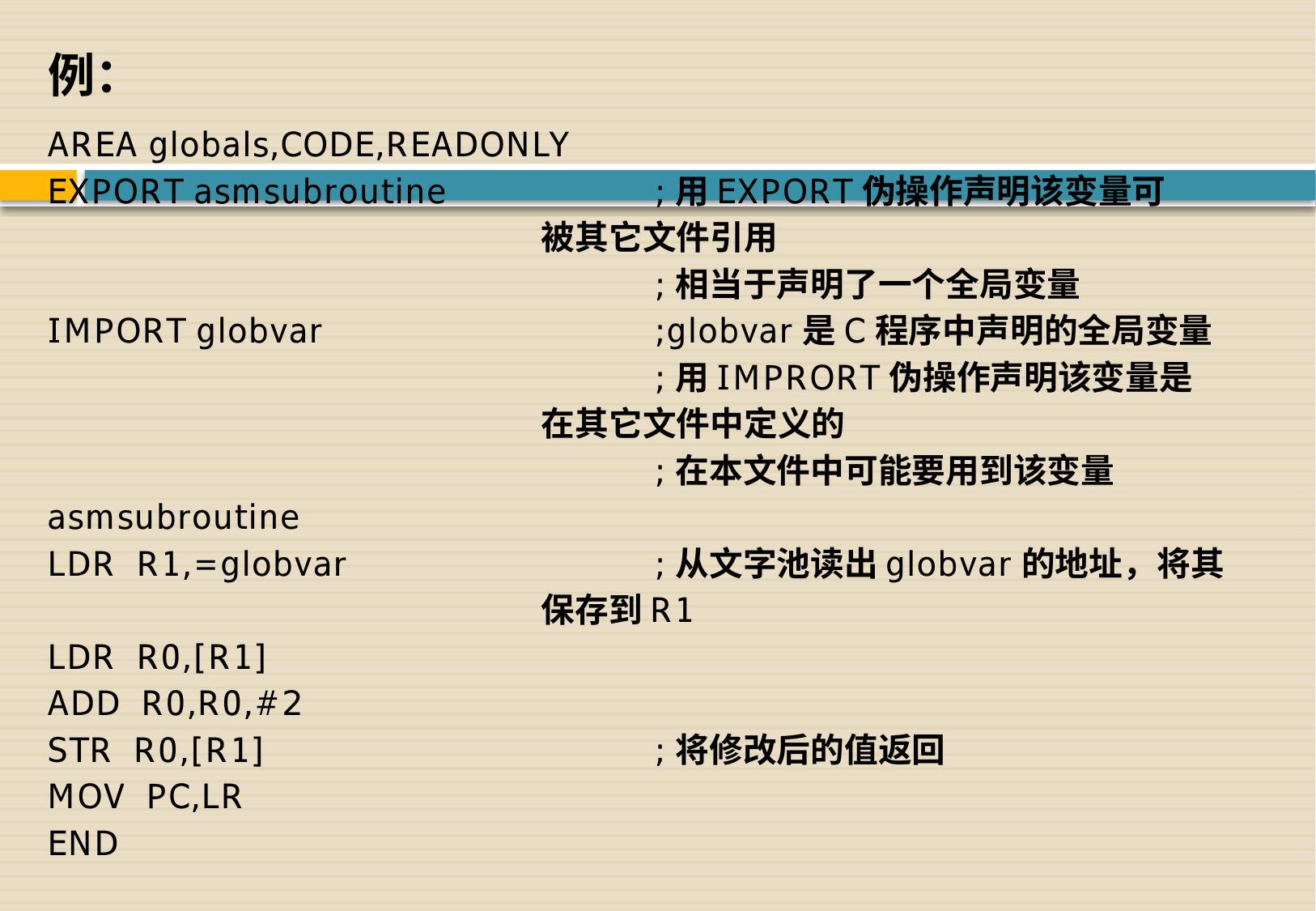

例：
AREA globals,CODE,READONLY
EXPORT asmsubroutine		;用EXPORT伪操作声明该变量可					 被其它文件引用
					;相当于声明了一个全局变量
IMPORT globvar			;globvar是C程序中声明的全局变量
					;用IMPRORT伪操作声明该变量是					 在其它文件中定义的
					;在本文件中可能要用到该变量
asmsubroutine
LDR  R1,=globvar			;从文字池读出globvar的地址，将其					 保存到R1
LDR  R0,[R1]
ADD  R0,R0,#2
STR  R0,[R1]				;将修改后的值返回
MOV  PC,LR
END